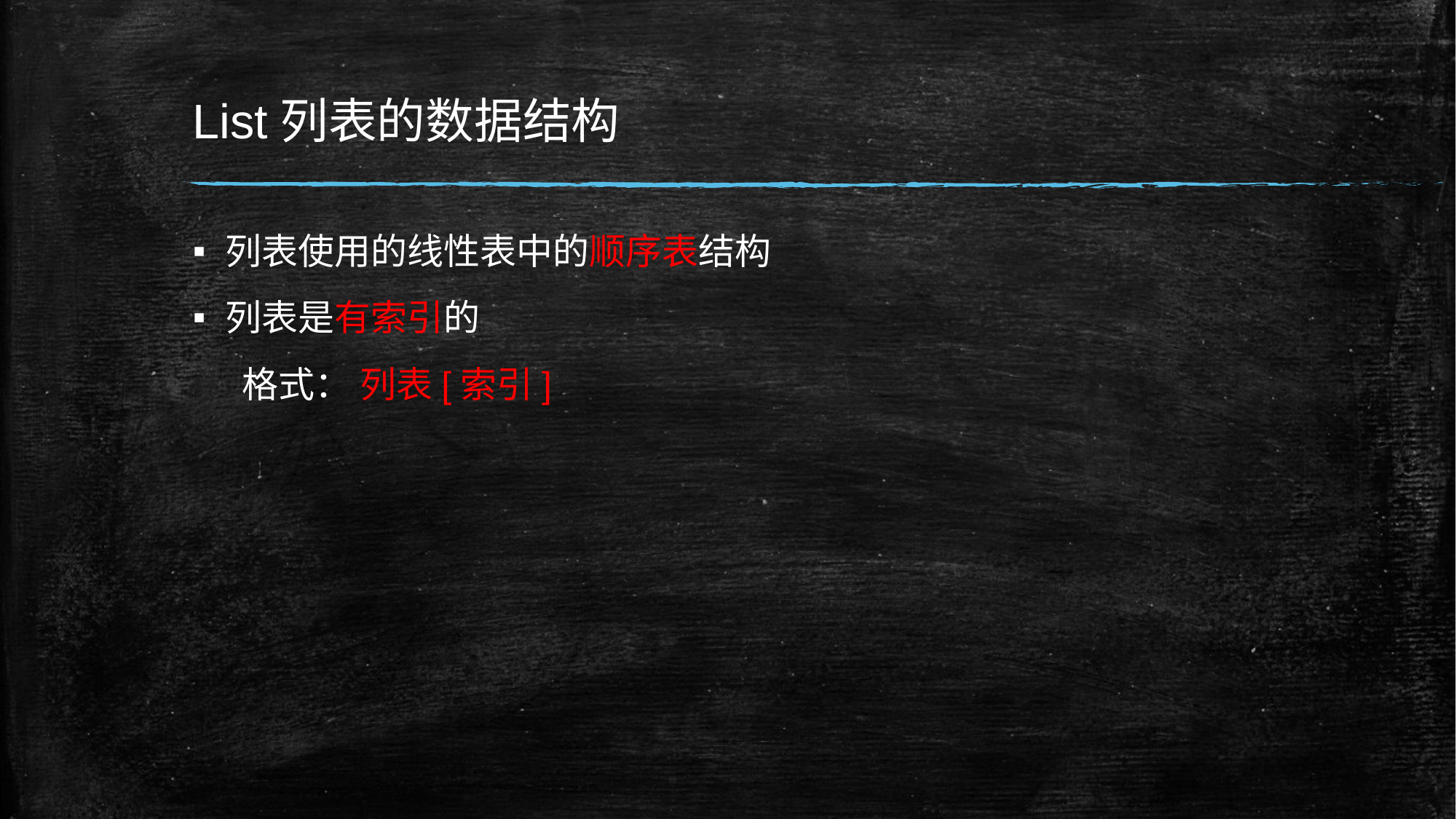

# List列表的数据结构
列表使用的线性表中的顺序表结构
列表是有索引的
     格式： 列表[索引]